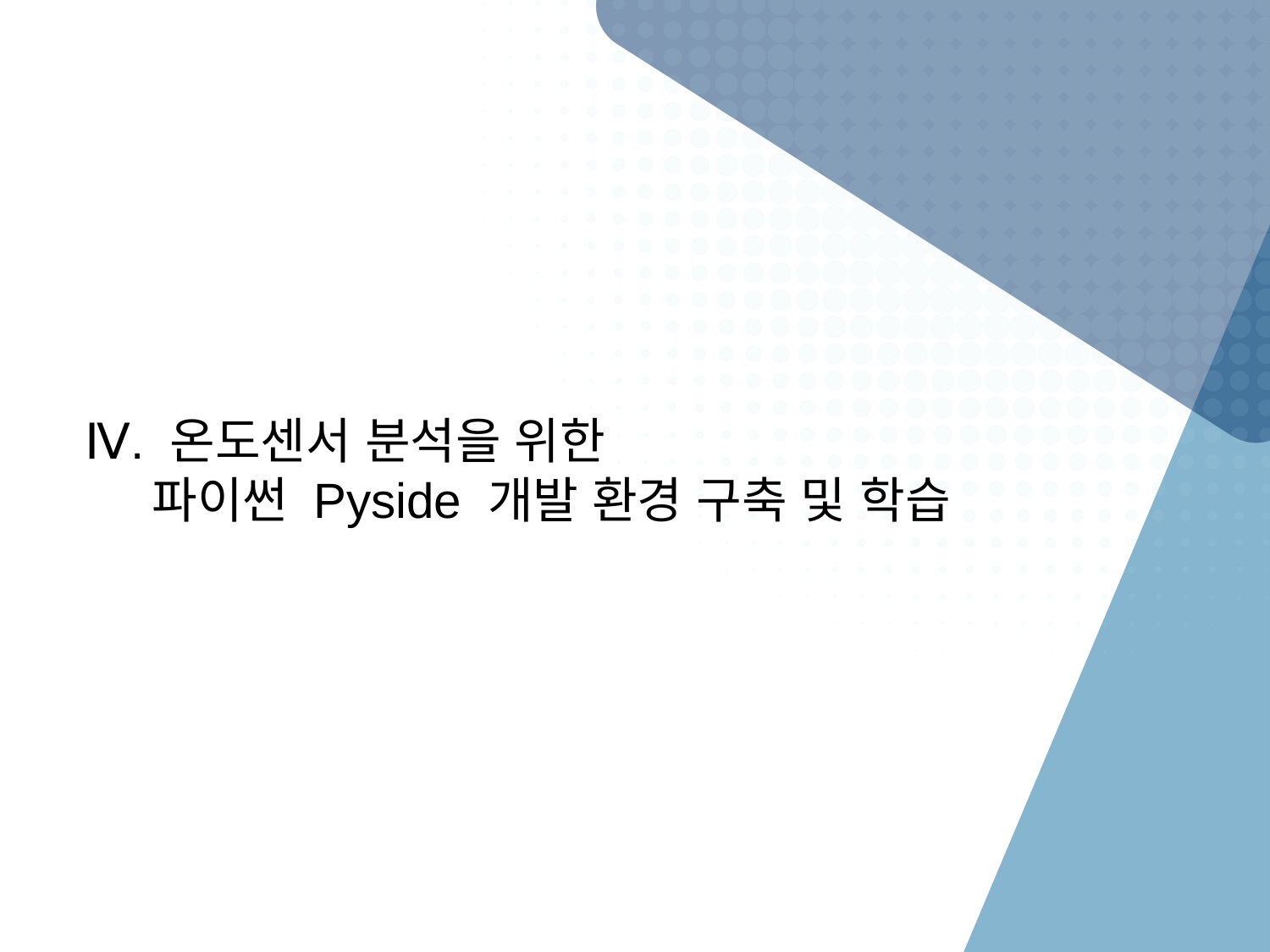

Ⅳ. 온도센서 분석을 위한
    파이썬 Pyside 개발 환경 구축 및 학습